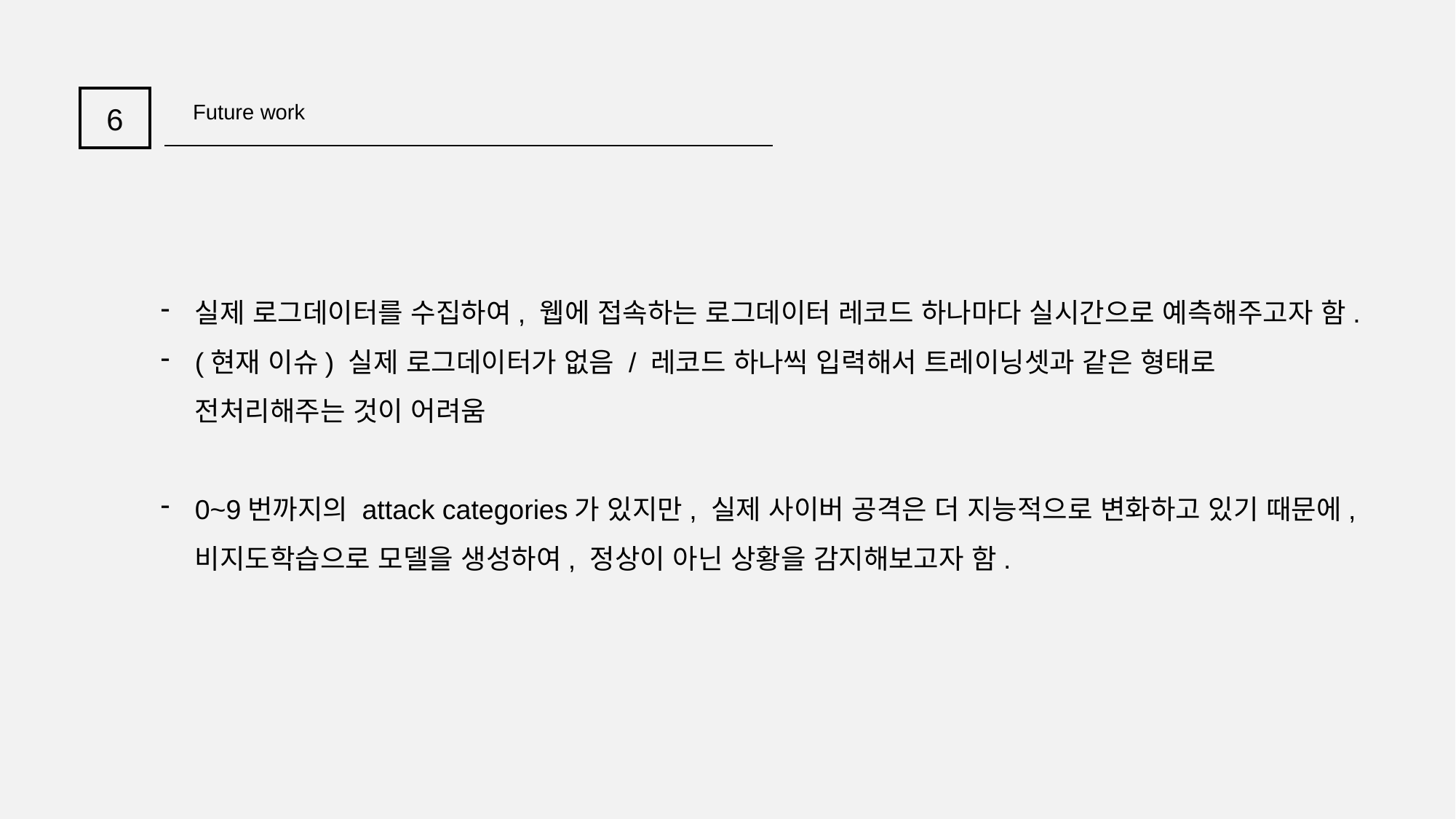

6
Future work
실제 로그데이터를 수집하여, 웹에 접속하는 로그데이터 레코드 하나마다 실시간으로 예측해주고자 함.
(현재 이슈) 실제 로그데이터가 없음 / 레코드 하나씩 입력해서 트레이닝셋과 같은 형태로 전처리해주는 것이 어려움

0~9번까지의 attack categories가 있지만, 실제 사이버 공격은 더 지능적으로 변화하고 있기 때문에, 비지도학습으로 모델을 생성하여, 정상이 아닌 상황을 감지해보고자 함.